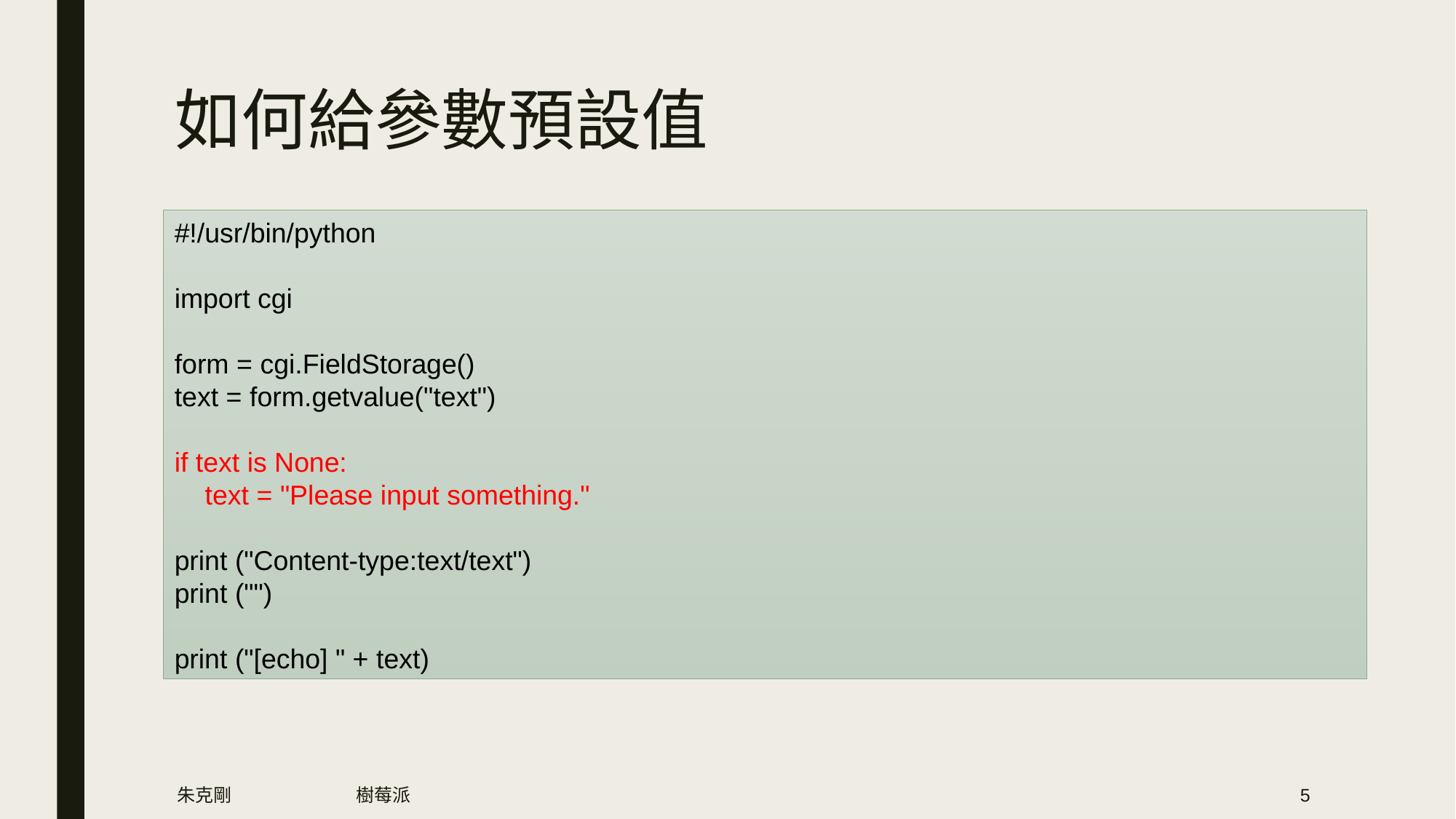

# 如何給參數預設值
#!/usr/bin/python

import cgi

form = cgi.FieldStorage()
text = form.getvalue("text")

if text is None:
    text = "Please input something."

print ("Content-type:text/text")
print ("")

print ("[echo] " + text)
朱克剛
樹莓派
5